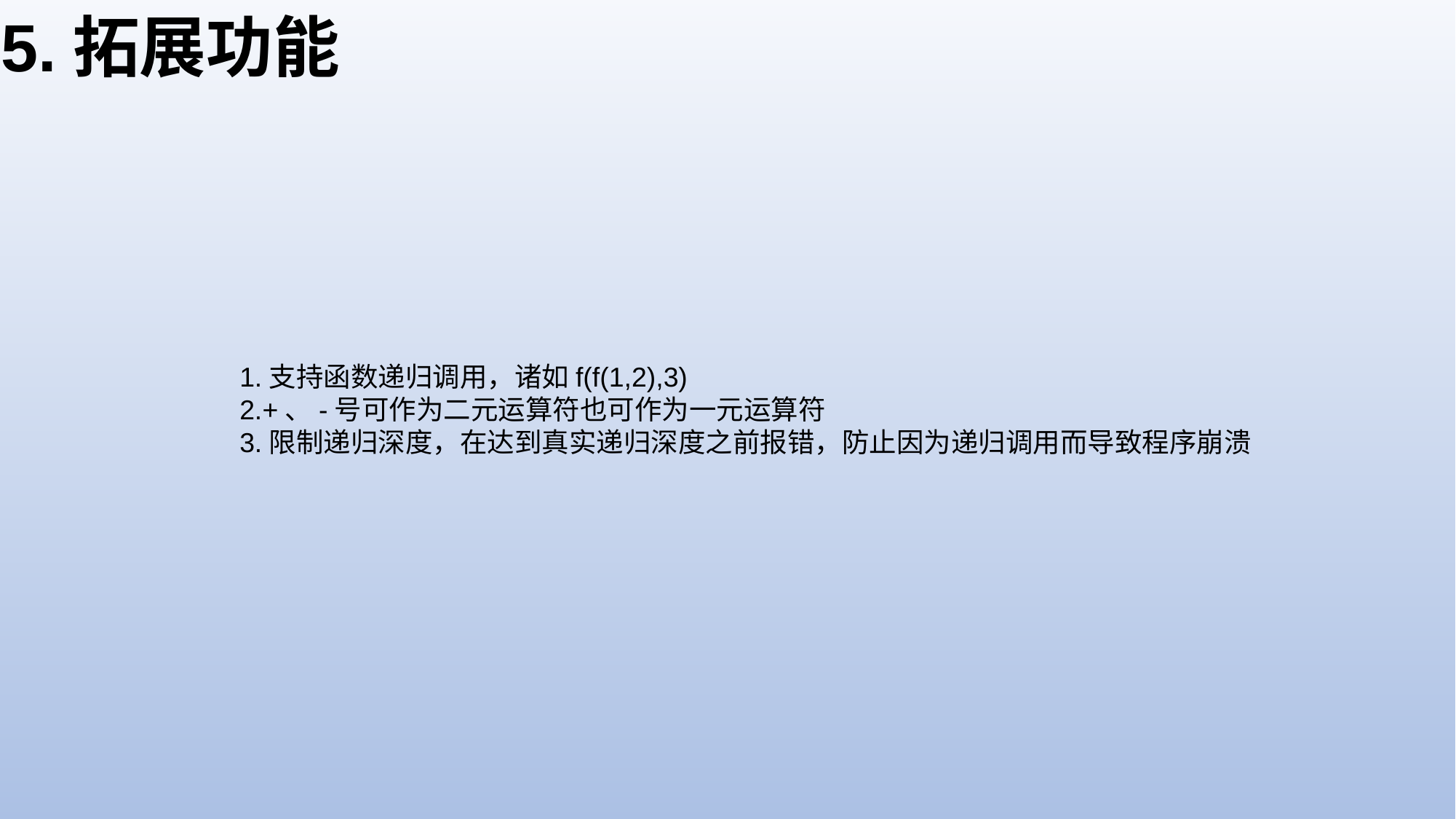

5.拓展功能
1.支持函数递归调用，诸如f(f(1,2),3)
2.+、-号可作为二元运算符也可作为一元运算符
3.限制递归深度，在达到真实递归深度之前报错，防止因为递归调用而导致程序崩溃